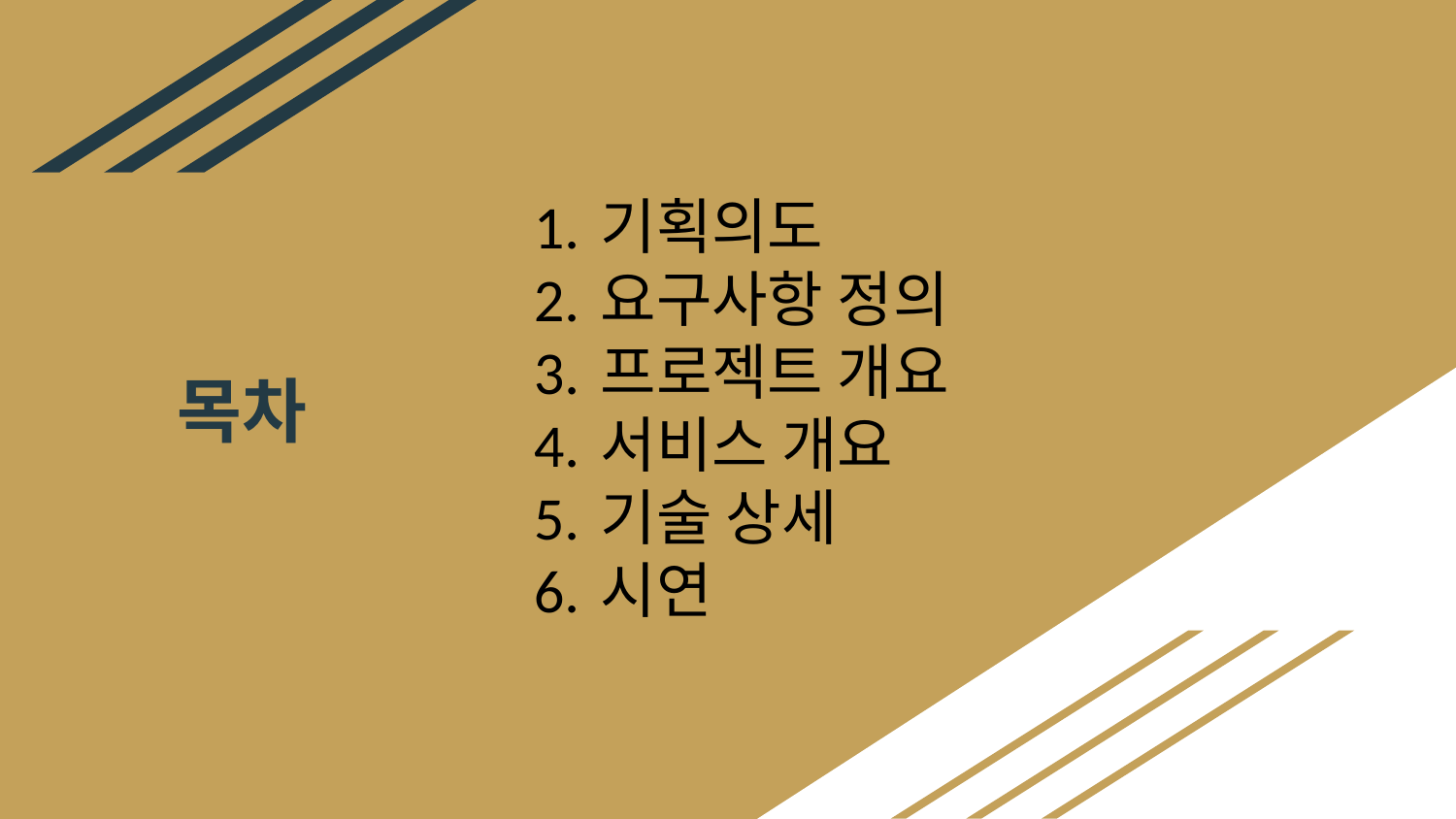

기획의도
요구사항 정의
프로젝트 개요
서비스 개요
기술 상세
시연
# 목차